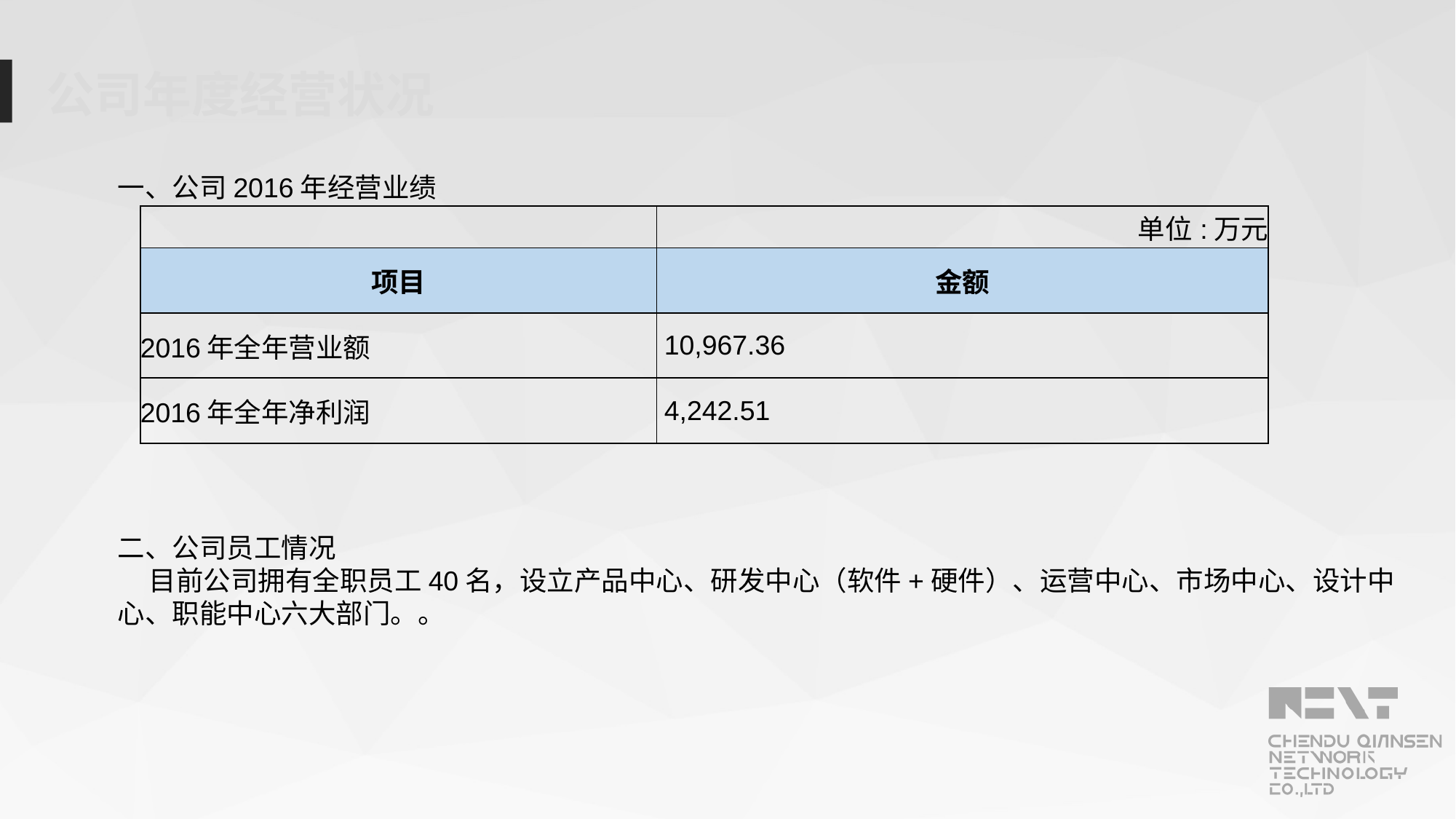

公司年度经营状况
一、公司2016年经营业绩

二、公司员工情况
    目前公司拥有全职员工40名，设立产品中心、研发中心（软件+硬件）、运营中心、市场中心、设计中心、职能中心六大部门。。

|  | 单位:万元 |
| --- | --- |
| 项目 | 金额 |
| 2016年全年营业额 | 10,967.36 |
| 2016年全年净利润 | 4,242.51 |